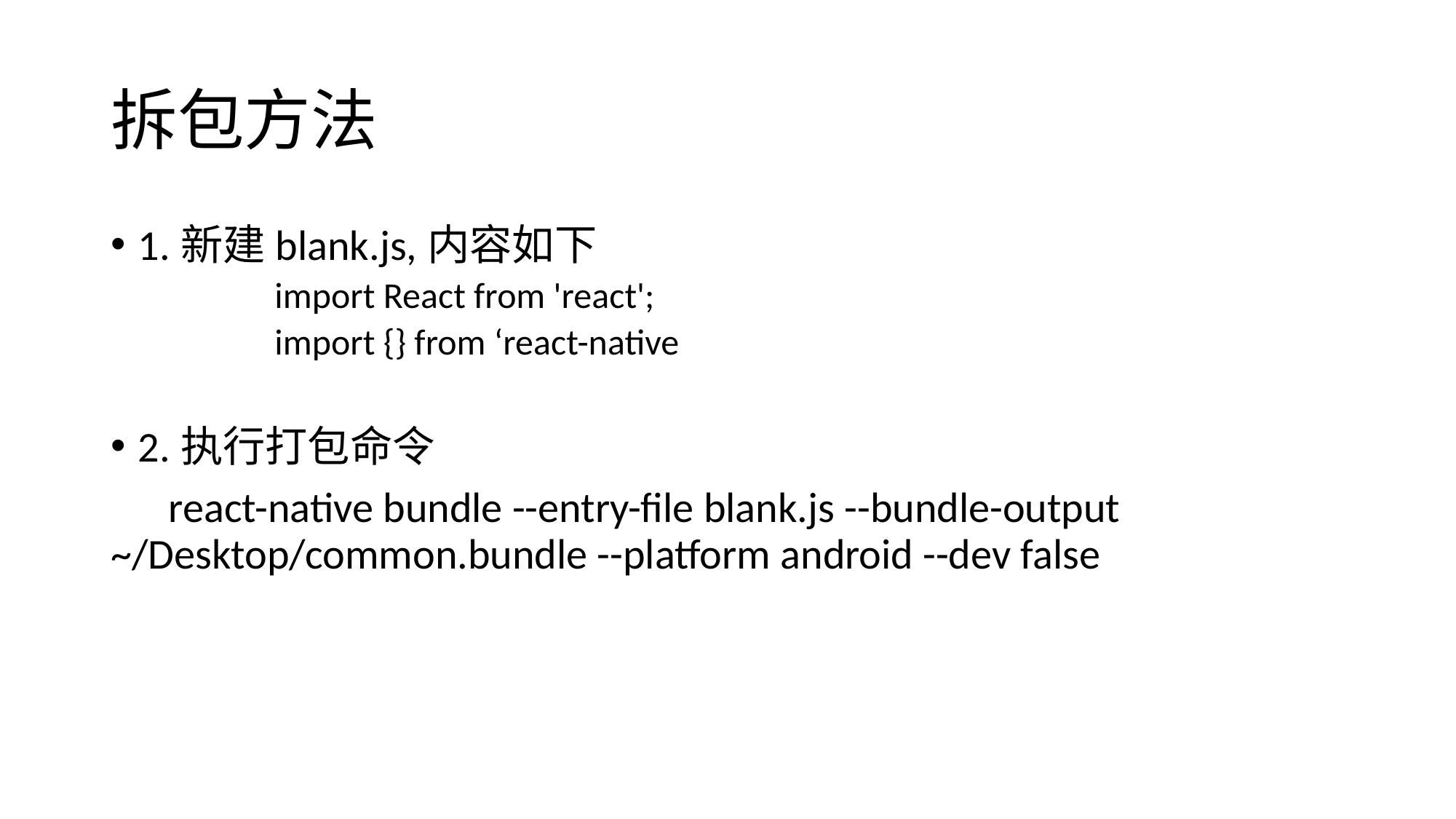

# 拆包方法
1.新建blank.js,内容如下
	import React from 'react';
	import {} from ‘react-native

2.执行打包命令
      react-native bundle --entry-file blank.js --bundle-output ~/Desktop/common.bundle --platform android --dev false